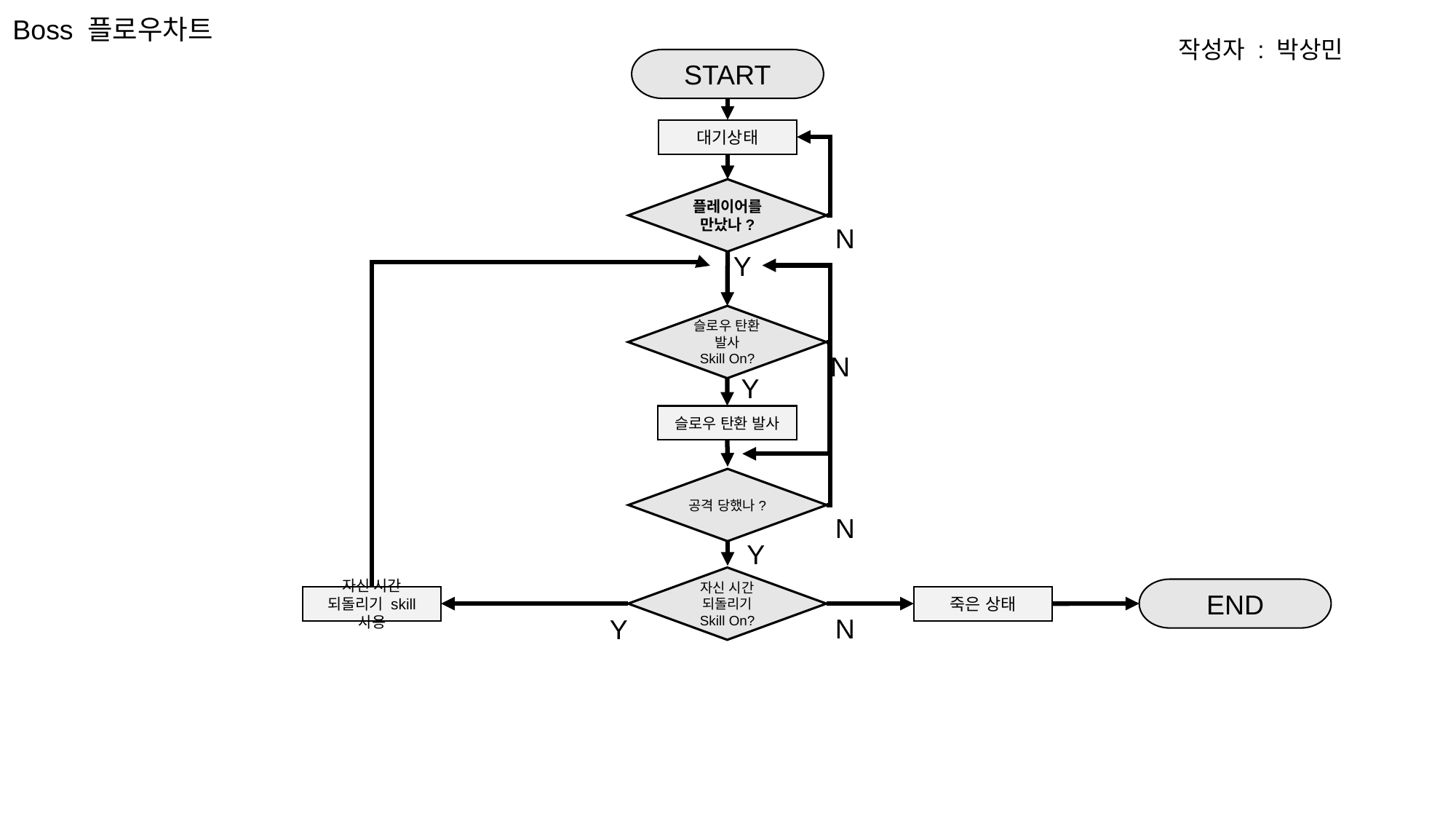

Boss 플로우차트
작성자 : 박상민
START
대기상태
플레이어를
만났나?
N
Y
슬로우 탄환 발사
Skill On?
N
Y
슬로우 탄환 발사
포탑 생성 skill On?
공격 당했나?
Y
N
Y
자신 시간 되돌리기 Skill On?
END
자신 시간 되돌리기 skill 사용
죽은 상태
N
포탑 생성
N
Y